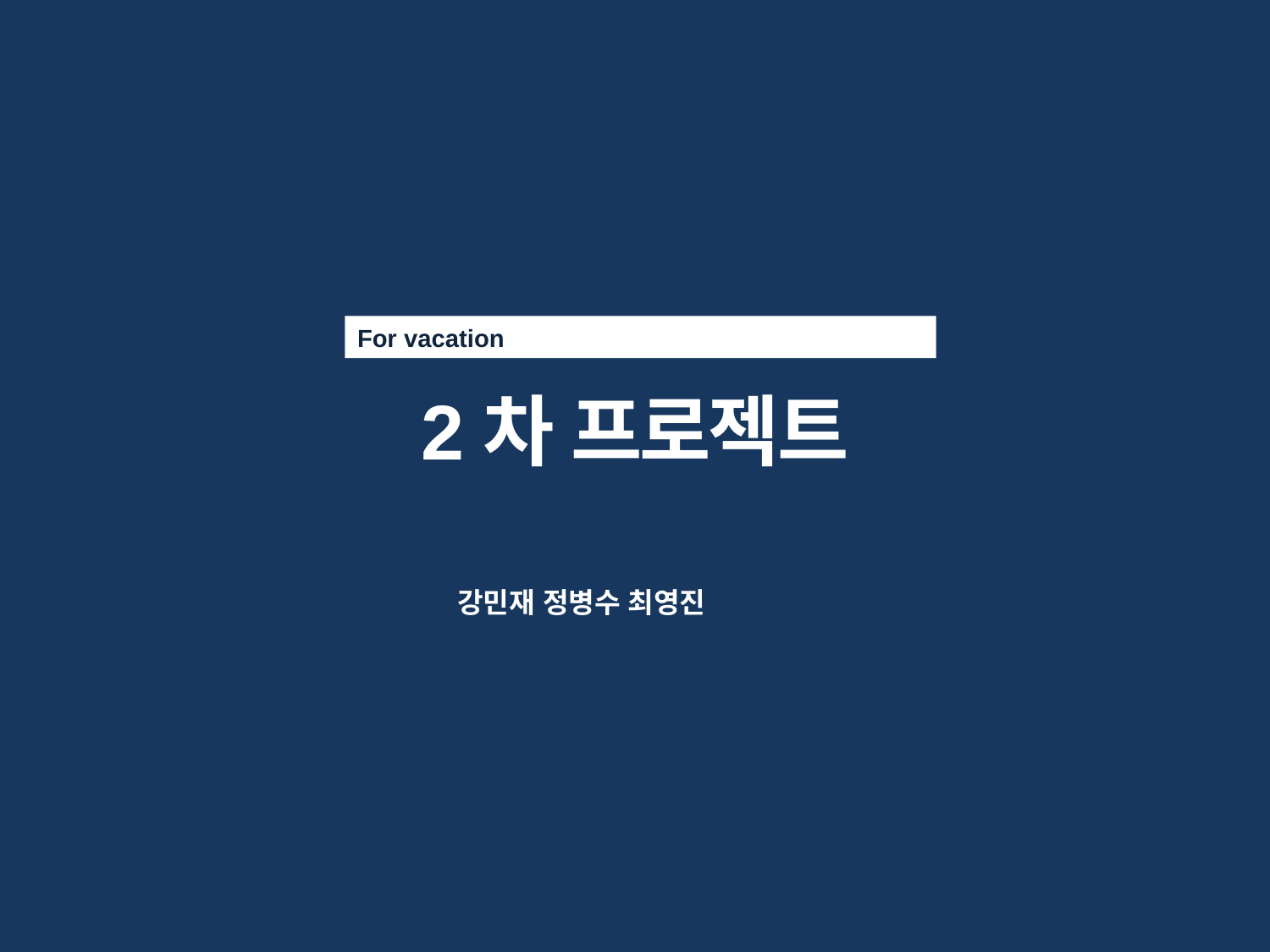

For vacation
2차 프로젝트

강민재 정병수 최영진